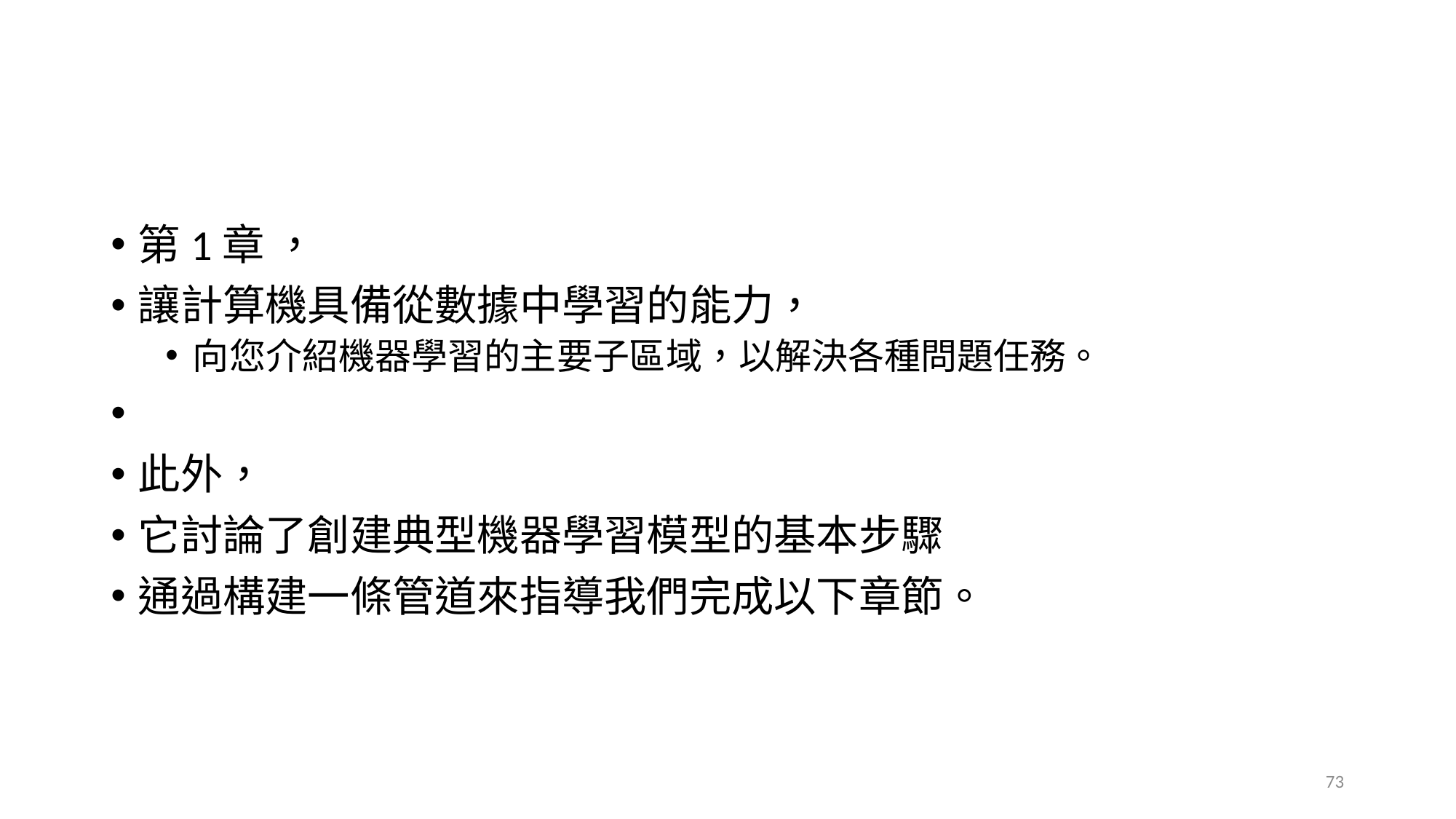

#
第1章 ，
讓計算機具備從數據中學習的能力，
向您介紹機器學習的主要子區域，以解決各種問題任務。

此外，
它討論了創建典型機器學習模型的基本步驟
通過構建一條管道來指導我們完成以下章節。
73